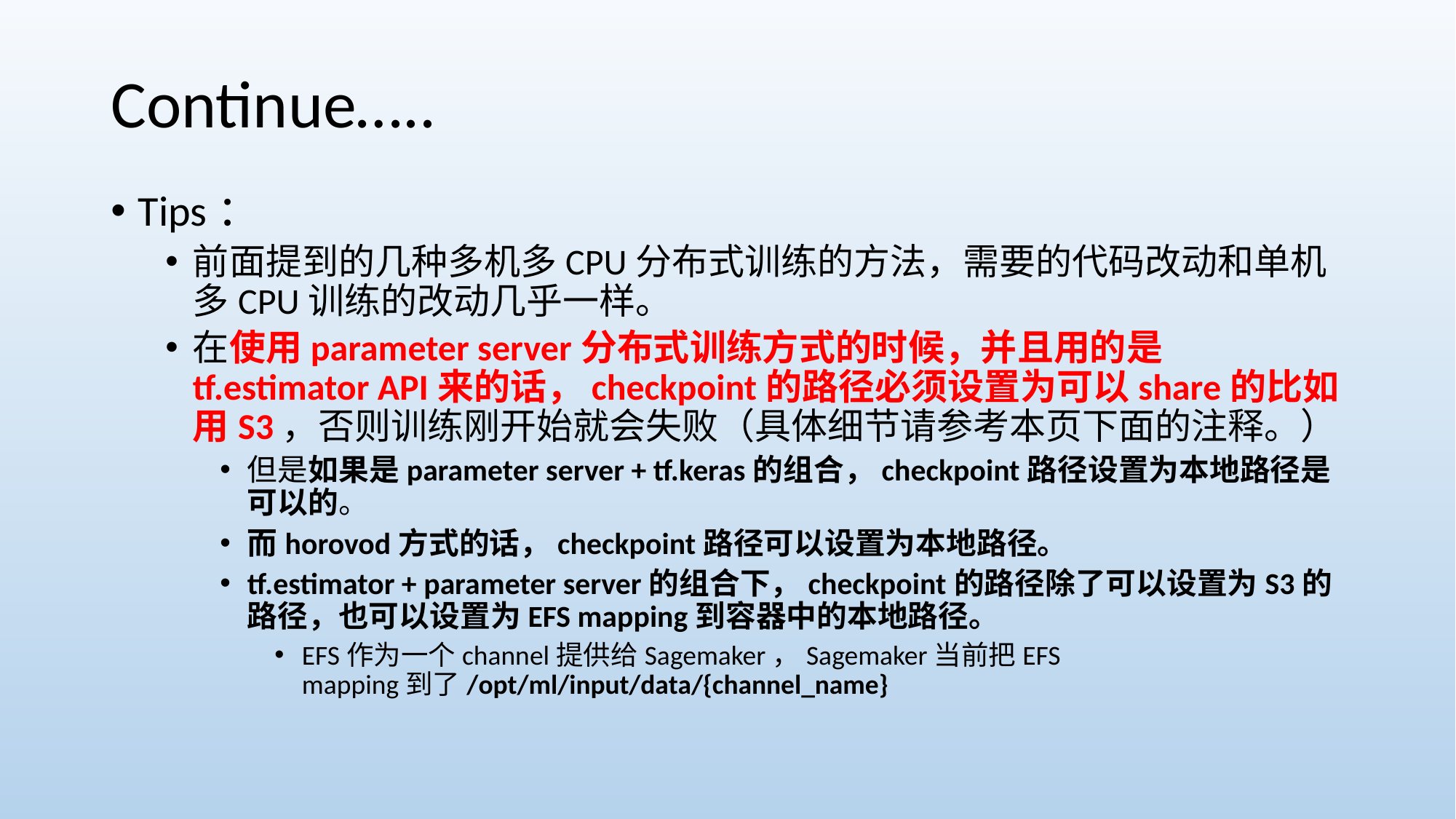

# Continue…..
Tips：
前面提到的几种多机多CPU分布式训练的方法，需要的代码改动和单机多CPU训练的改动几乎一样。
在使用parameter server分布式训练方式的时候，并且用的是tf.estimator API来的话，checkpoint的路径必须设置为可以share的比如用S3，否则训练刚开始就会失败（具体细节请参考本页下面的注释。）
但是如果是parameter server + tf.keras的组合，checkpoint路径设置为本地路径是可以的。
而horovod方式的话，checkpoint路径可以设置为本地路径。
tf.estimator + parameter server的组合下，checkpoint的路径除了可以设置为S3的路径，也可以设置为EFS mapping到容器中的本地路径。
EFS作为一个channel提供给Sagemaker，Sagemaker当前把EFS mapping到了/opt/ml/input/data/{channel_name}